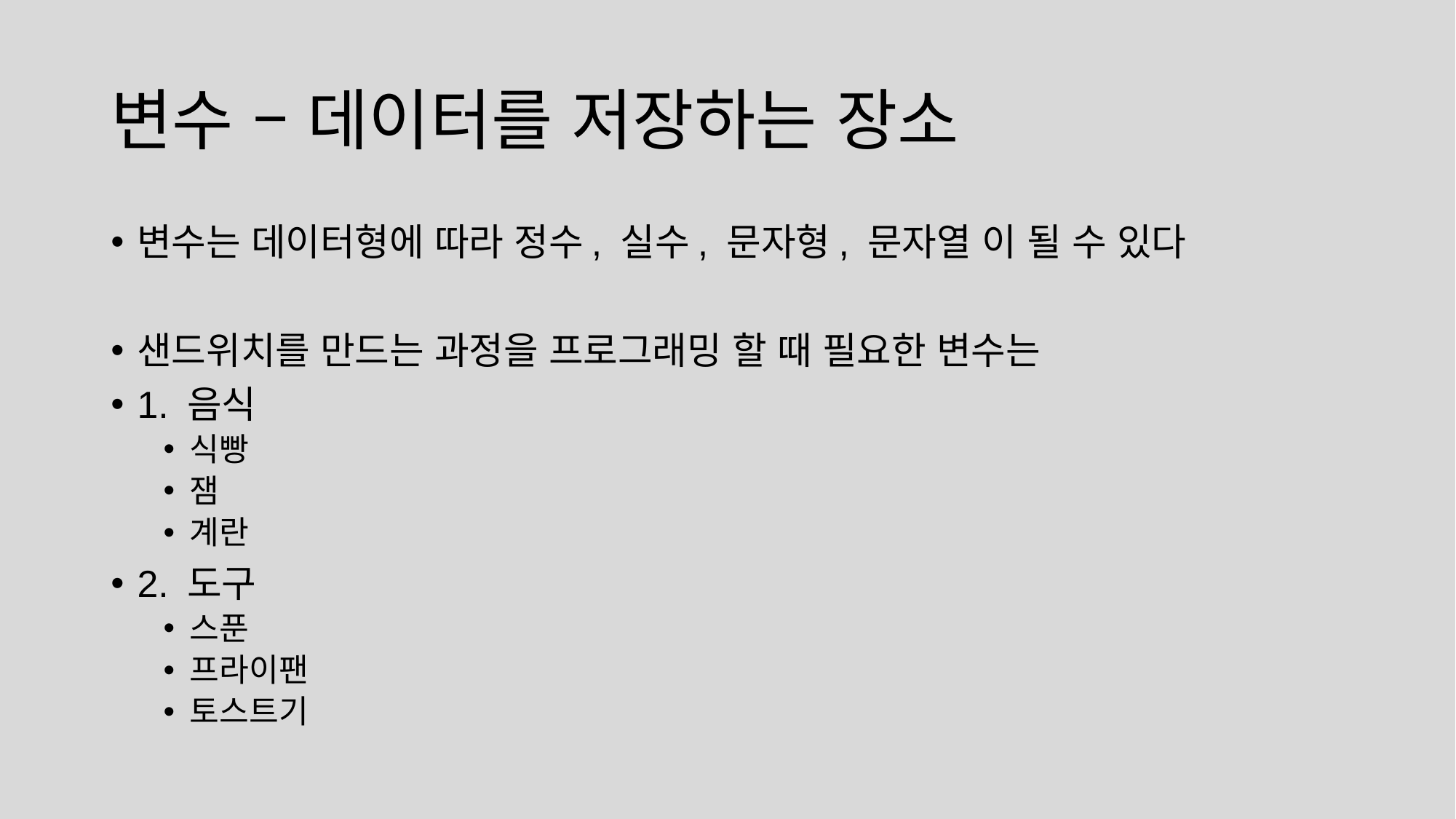

# 변수 – 데이터를 저장하는 장소
변수는 데이터형에 따라 정수, 실수, 문자형, 문자열 이 될 수 있다

샌드위치를 만드는 과정을 프로그래밍 할 때 필요한 변수는
1. 음식
식빵
잼
계란
2. 도구
스푼
프라이팬
토스트기